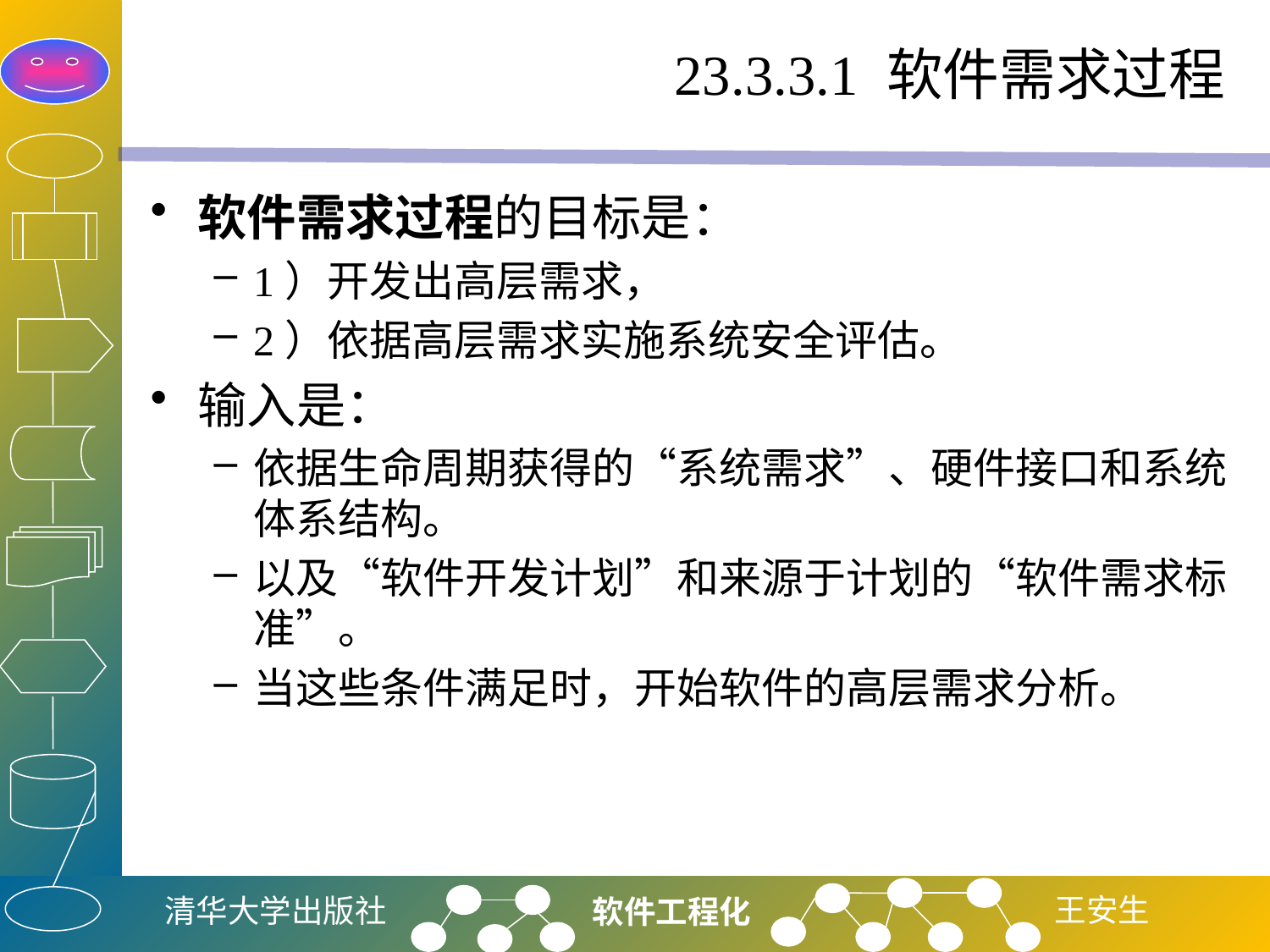

# 23.3.3.1 软件需求过程
软件需求过程的目标是：
1）开发出高层需求，
2）依据高层需求实施系统安全评估。
输入是：
依据生命周期获得的“系统需求”、硬件接口和系统体系结构。
以及“软件开发计划”和来源于计划的“软件需求标准”。
当这些条件满足时，开始软件的高层需求分析。